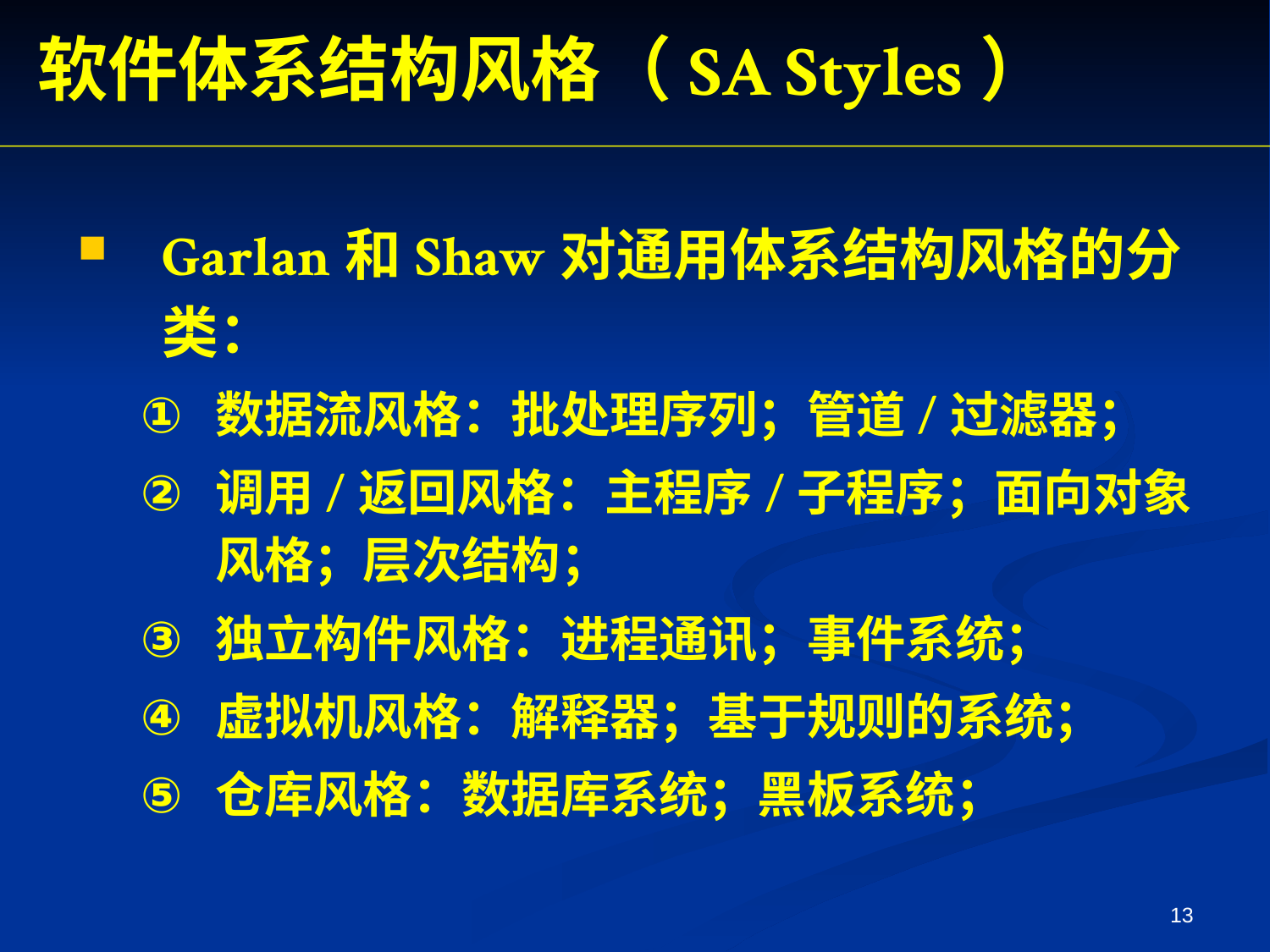

软件体系结构风格（SA Styles）

Garlan和Shaw对通用体系结构风格的分类：
数据流风格：批处理序列；管道/过滤器；
调用/返回风格：主程序/子程序；面向对象风格；层次结构；
独立构件风格：进程通讯；事件系统；
虚拟机风格：解释器；基于规则的系统；
仓库风格：数据库系统；黑板系统；
13